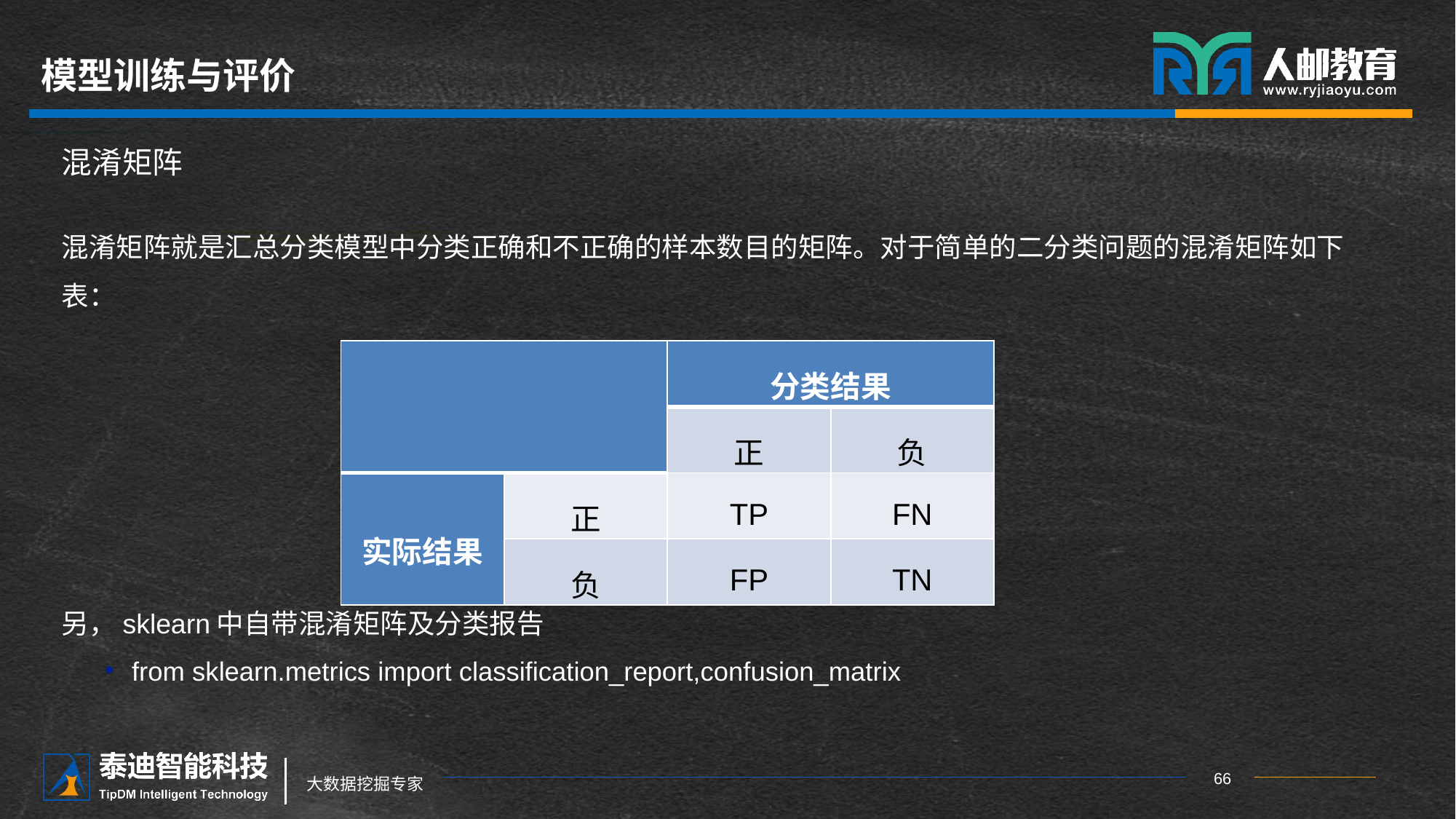

# 模型训练与评价
混淆矩阵
混淆矩阵就是汇总分类模型中分类正确和不正确的样本数目的矩阵。对于简单的二分类问题的混淆矩阵如下表：

另，sklearn中自带混淆矩阵及分类报告
from sklearn.metrics import classification_report,confusion_matrix

|  |  | 分类结果 |  |
| --- | --- | --- | --- |
|  |  | 正 | 负 |
| 实际结果 | 正 | TP | FN |
|  | 负 | FP | TN |